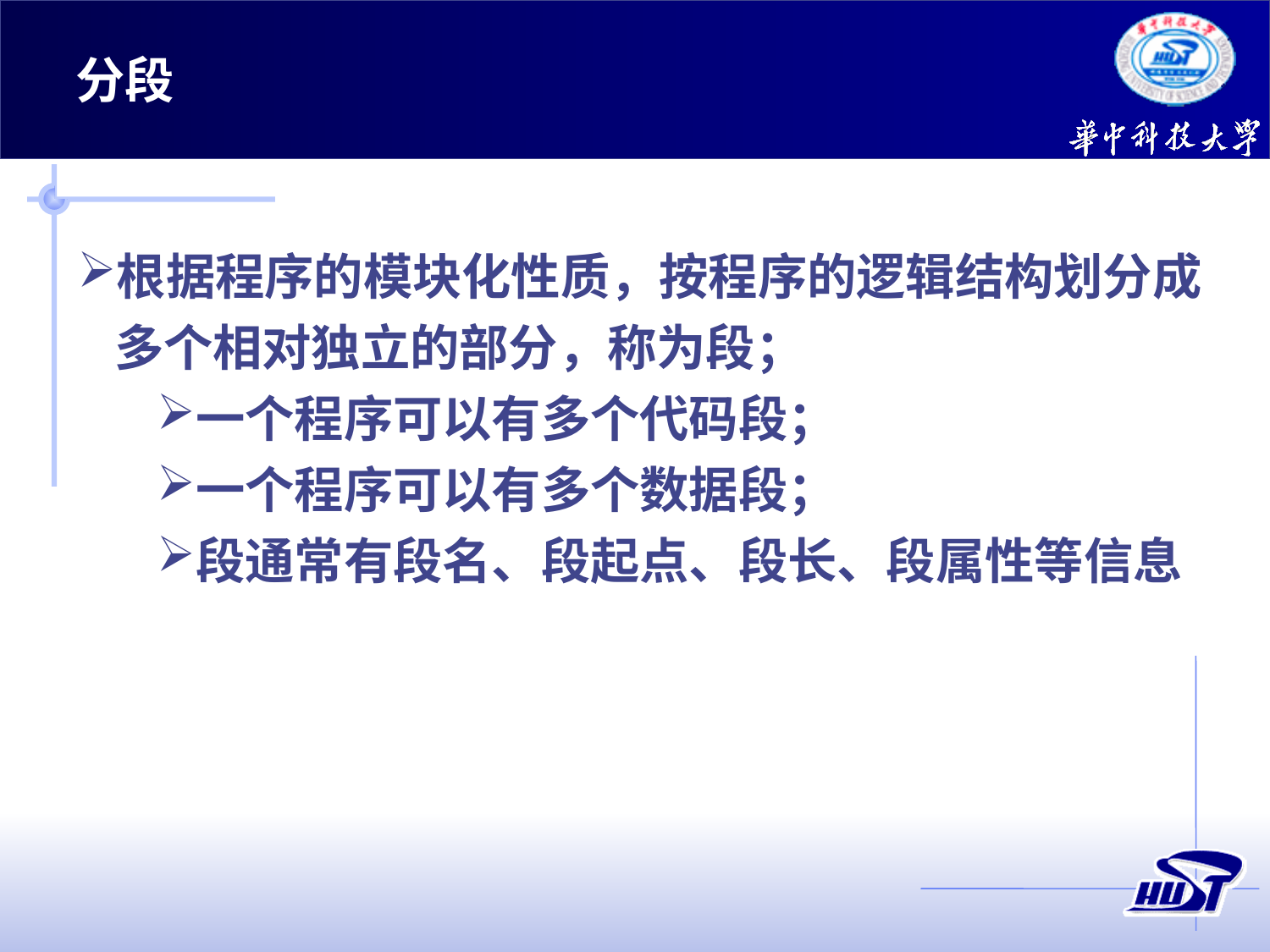

分段
根据程序的模块化性质，按程序的逻辑结构划分成多个相对独立的部分，称为段；
一个程序可以有多个代码段；
一个程序可以有多个数据段；
段通常有段名、段起点、段长、段属性等信息